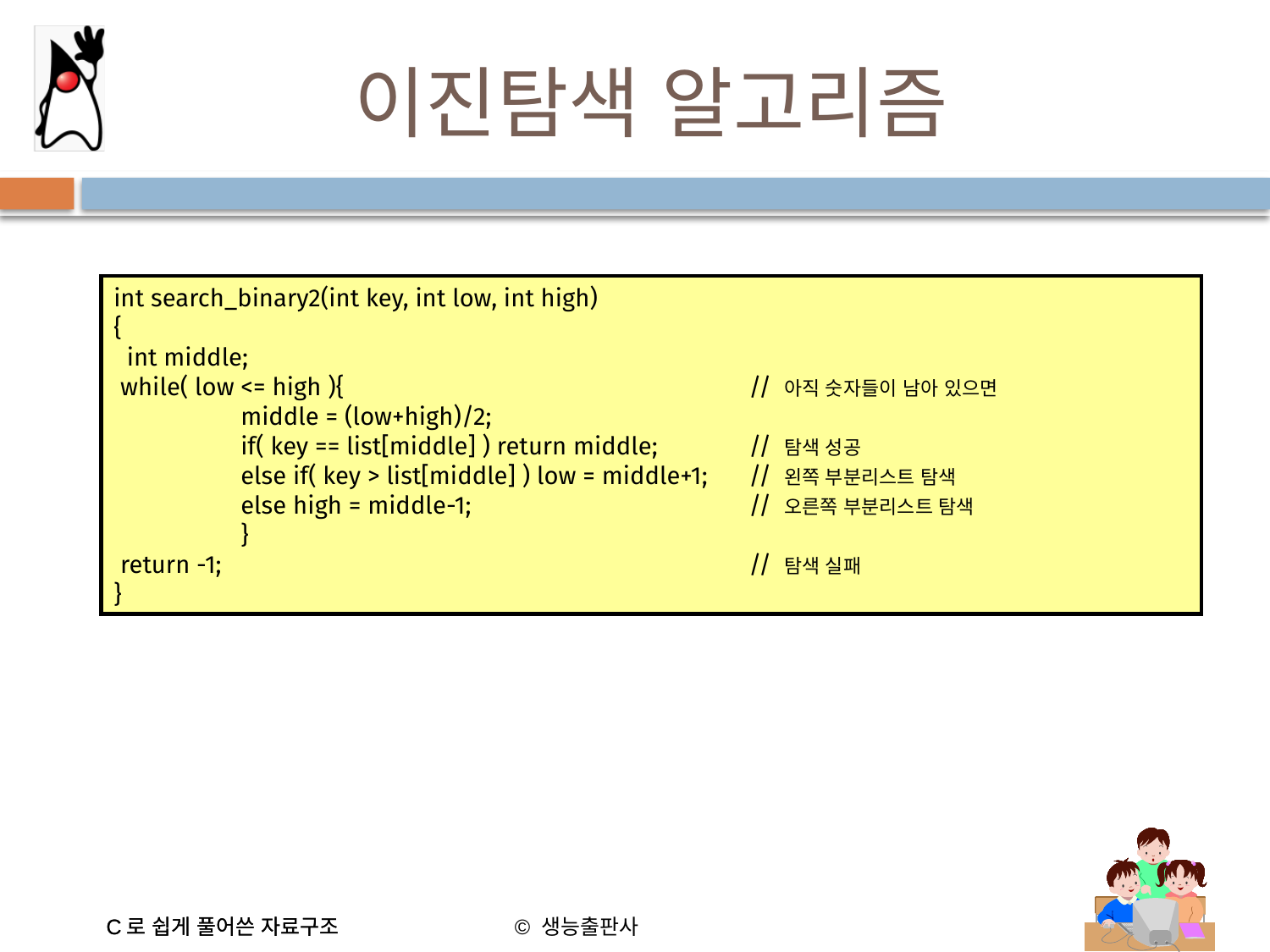

# 이진탐색 알고리즘
int search_binary2(int key, int low, int high)
{
  int middle;
 while( low <= high ){ 				// 아직 숫자들이 남아 있으면
	middle = (low+high)/2;
	if( key == list[middle] ) return middle; 	// 탐색 성공
	else if( key > list[middle] ) low = middle+1; 	// 왼쪽 부분리스트 탐색
	else high = middle-1; 			// 오른쪽 부분리스트 탐색
	}
 return -1; 					// 탐색 실패
}